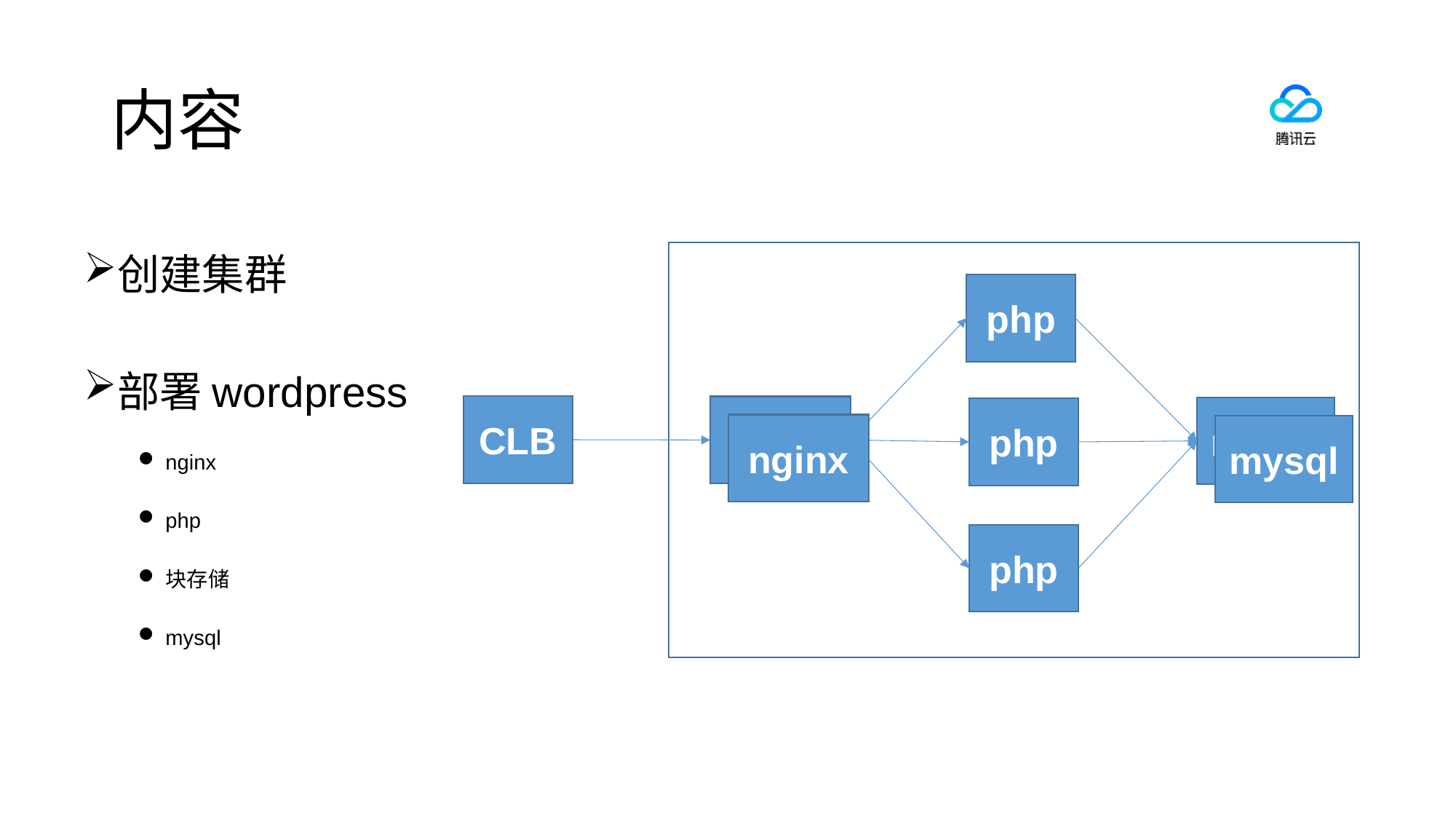

# 内容
创建集群
部署wordpress
nginx
php
块存储
mysql

php
CLB
nginx
mysql
php
nginx
mysql
php